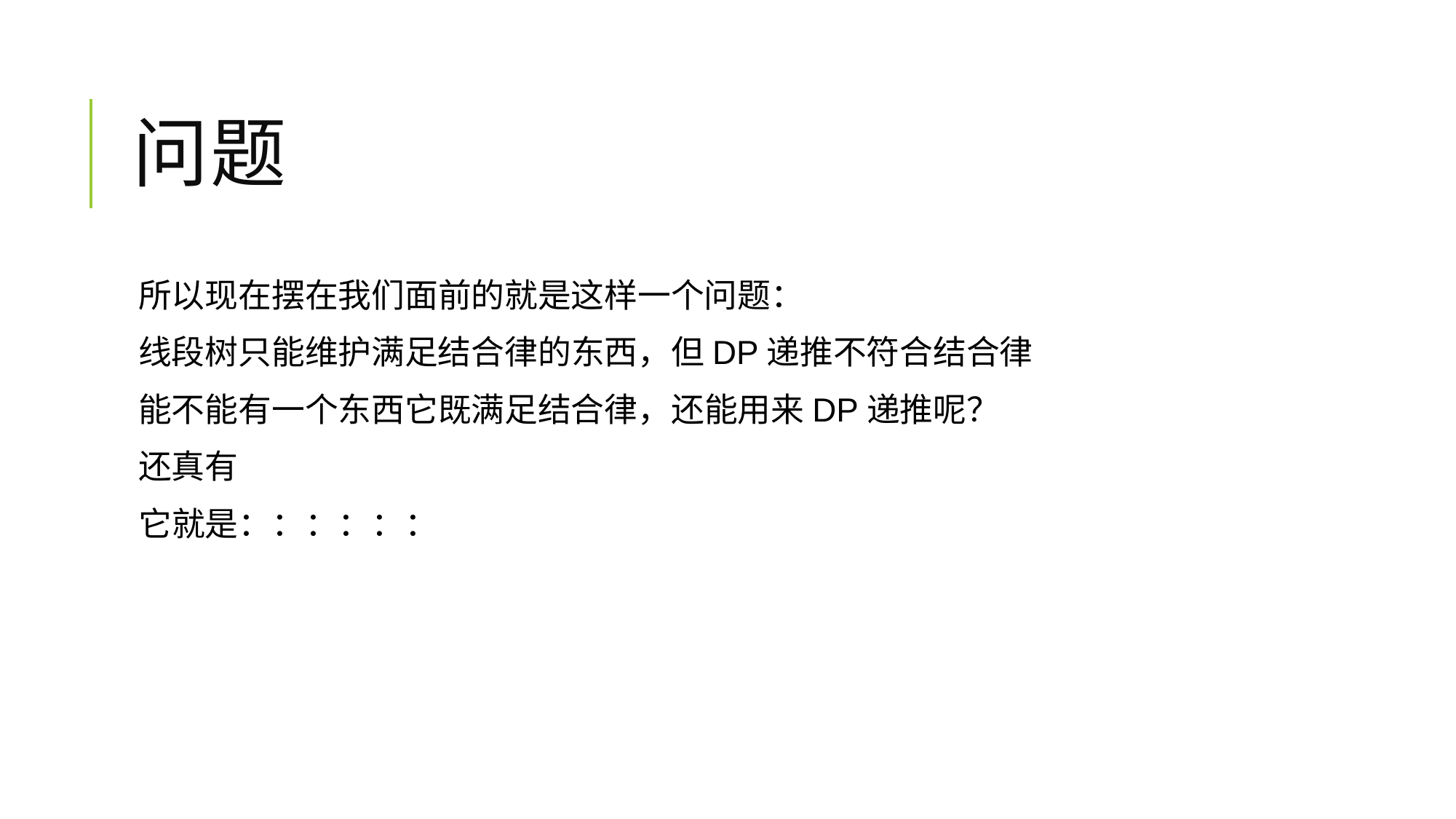

# 问题
所以现在摆在我们面前的就是这样一个问题：
线段树只能维护满足结合律的东西，但DP递推不符合结合律
能不能有一个东西它既满足结合律，还能用来DP递推呢？
还真有
它就是：：：：：：